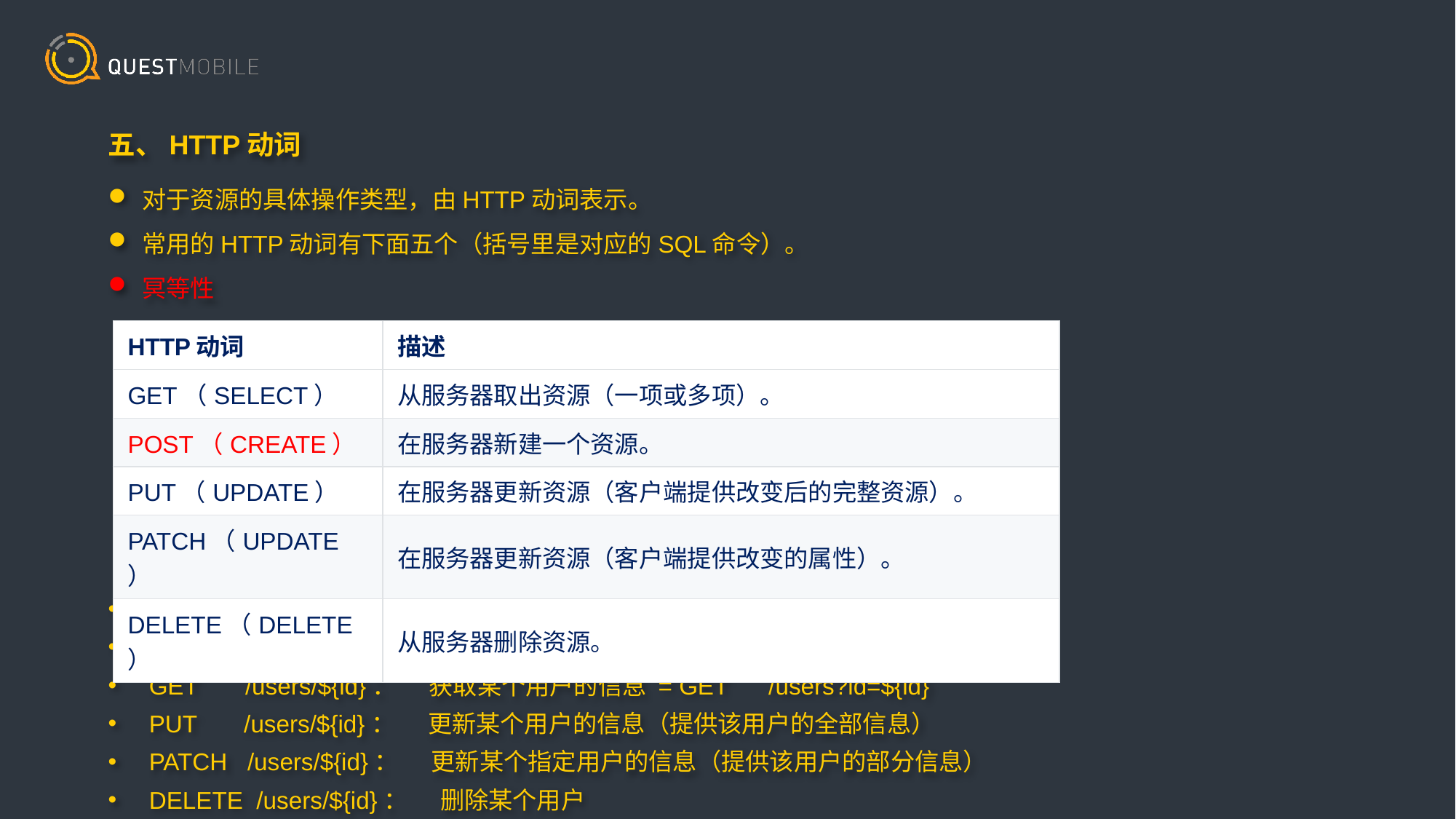

五、HTTP动词

对于资源的具体操作类型，由HTTP动词表示。
常用的HTTP动词有下面五个（括号里是对应的SQL命令）。
冥等性

| HTTP动词 | 描述 |
| --- | --- |
| GET（SELECT） | 从服务器取出资源（一项或多项）。 |
| POST（CREATE） | 在服务器新建一个资源。 |
| PUT（UPDATE） | 在服务器更新资源（客户端提供改变后的完整资源）。 |
| PATCH（UPDATE） | 在服务器更新资源（客户端提供改变的属性）。 |
| DELETE（DELETE） | 从服务器删除资源。 |
GET       /users：            	 列出所有的用户
POST     /users：            	 新建一个用户
GET       /users/${id}：      获取某个用户的信息 = GET      /users?id=${id}
PUT       /users/${id}：      更新某个用户的信息（提供该用户的全部信息）
PATCH   /users/${id}：      更新某个指定用户的信息（提供该用户的部分信息）
DELETE  /users/${id}：      删除某个用户